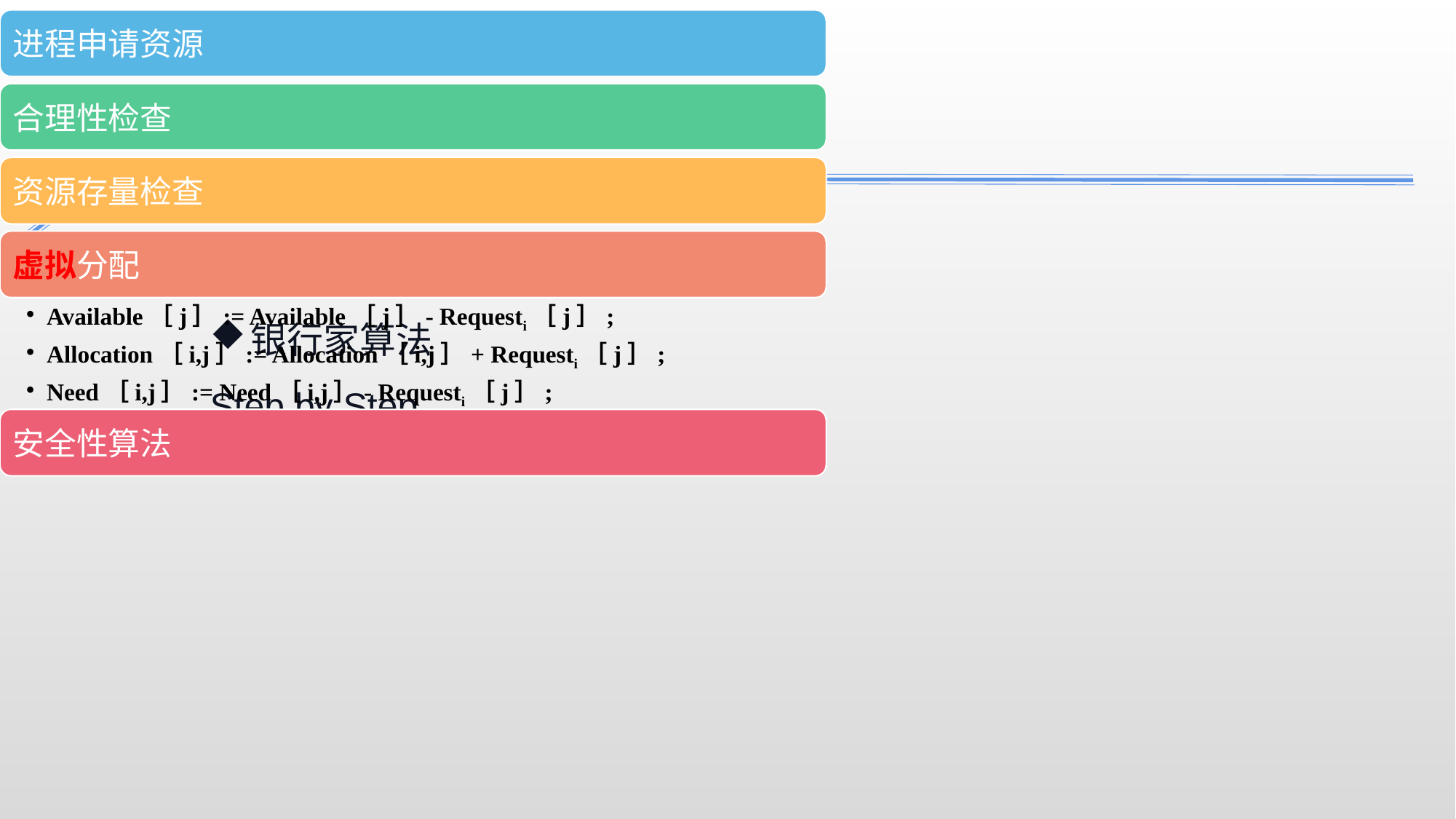

死锁

3.7 避免死锁
银行家算法
Step by Step
进程申请资源
合理性检查
资源存量检查
虚拟分配
Available［j］:= Available［j］- Requesti［j］;
Allocation［i,j］:= Allocation［i,j］+ Requesti［j］;
Need［i,j］:= Need［i,j］- Requesti［j］;
安全性算法